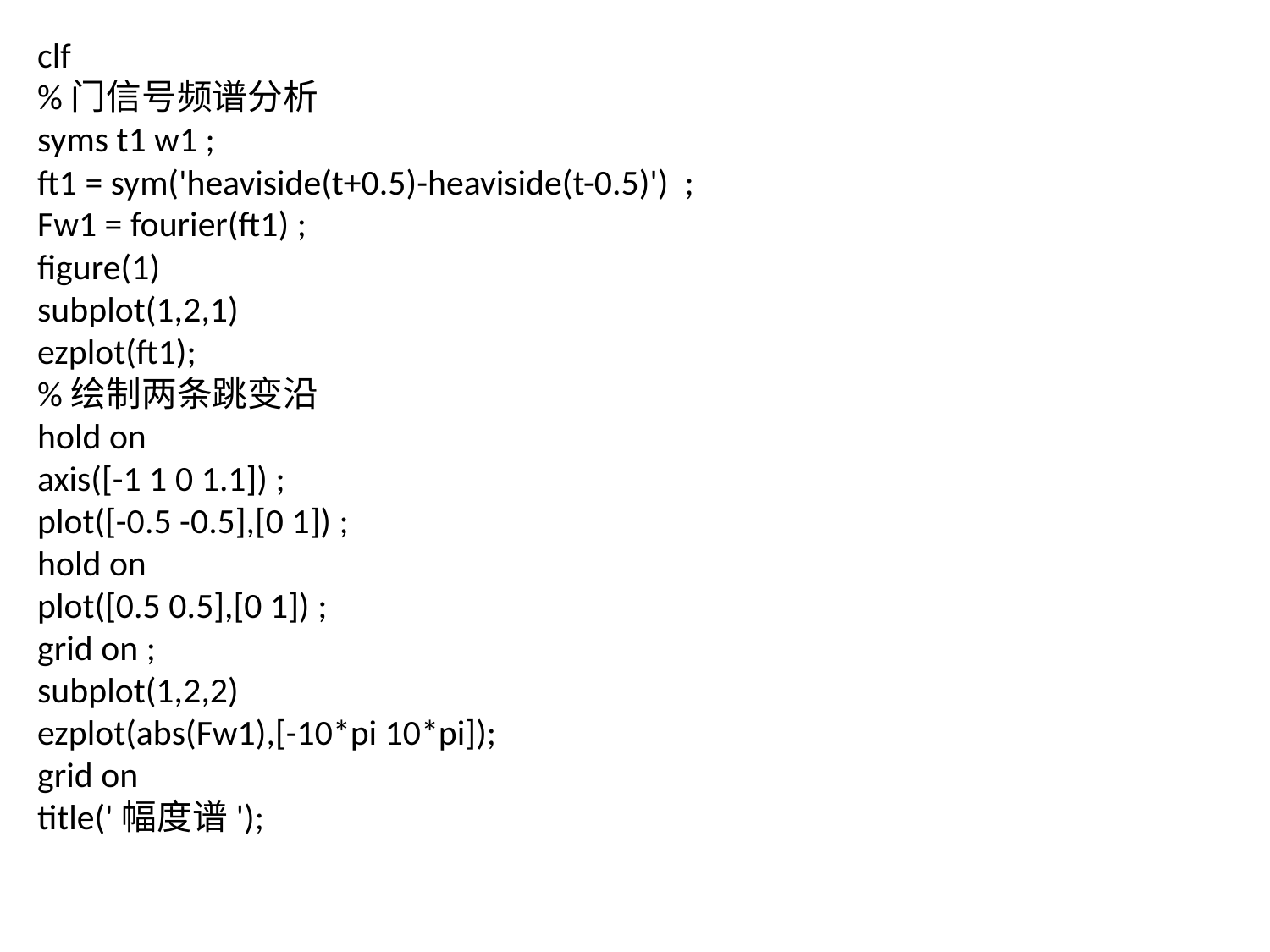

clf
%门信号频谱分析
syms t1 w1 ;
ft1 = sym('heaviside(t+0.5)-heaviside(t-0.5)')  ;
Fw1 = fourier(ft1) ;
figure(1)
subplot(1,2,1)
ezplot(ft1);
%绘制两条跳变沿
hold on
axis([-1 1 0 1.1]) ;
plot([-0.5 -0.5],[0 1]) ;
hold on
plot([0.5 0.5],[0 1]) ;
grid on ;
subplot(1,2,2)
ezplot(abs(Fw1),[-10*pi 10*pi]);
grid on
title('幅度谱');